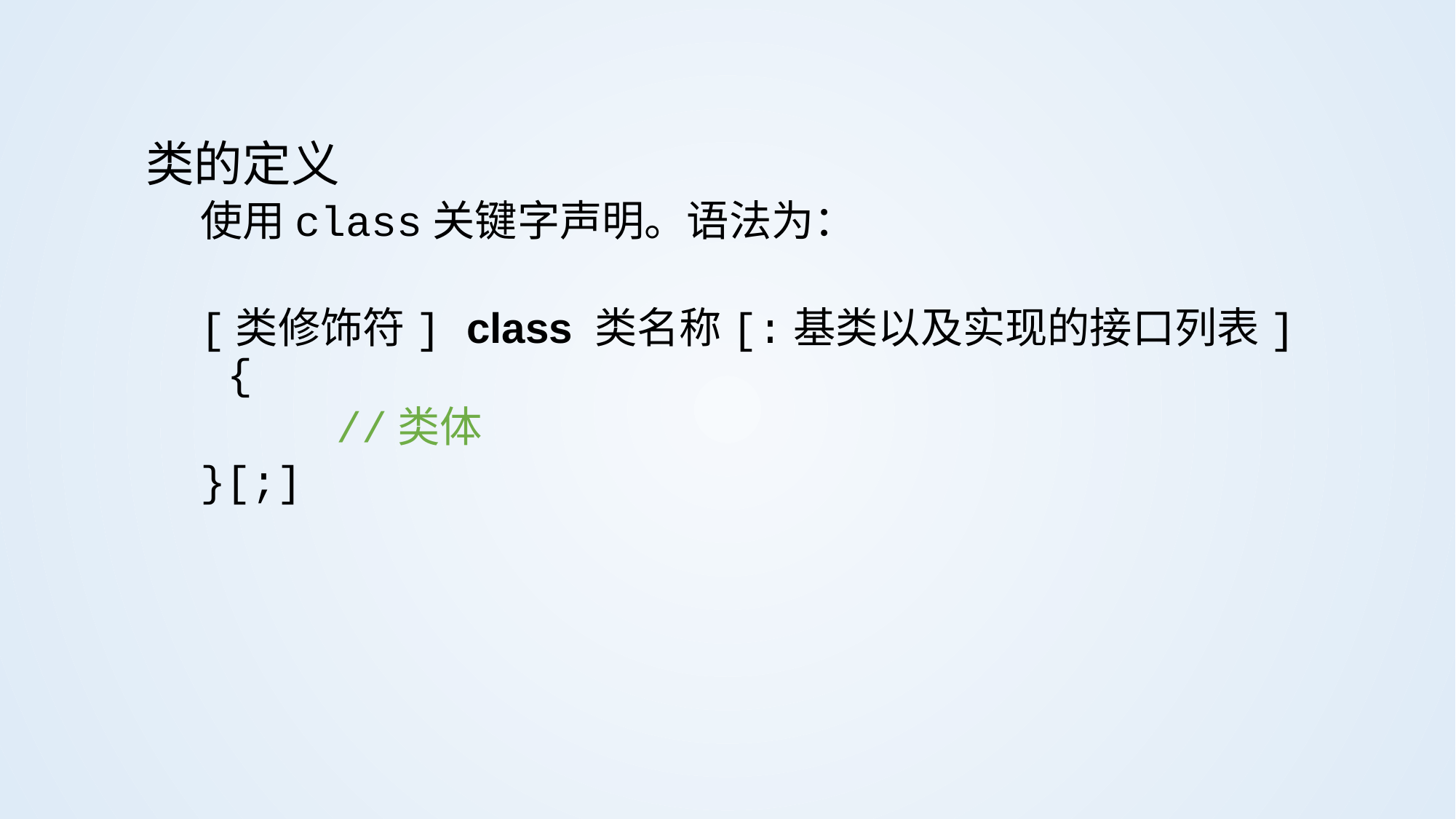

类的定义
使用class关键字声明。语法为：

[类修饰符] class 类名称[:基类以及实现的接口列表] {
		//类体
}[;]